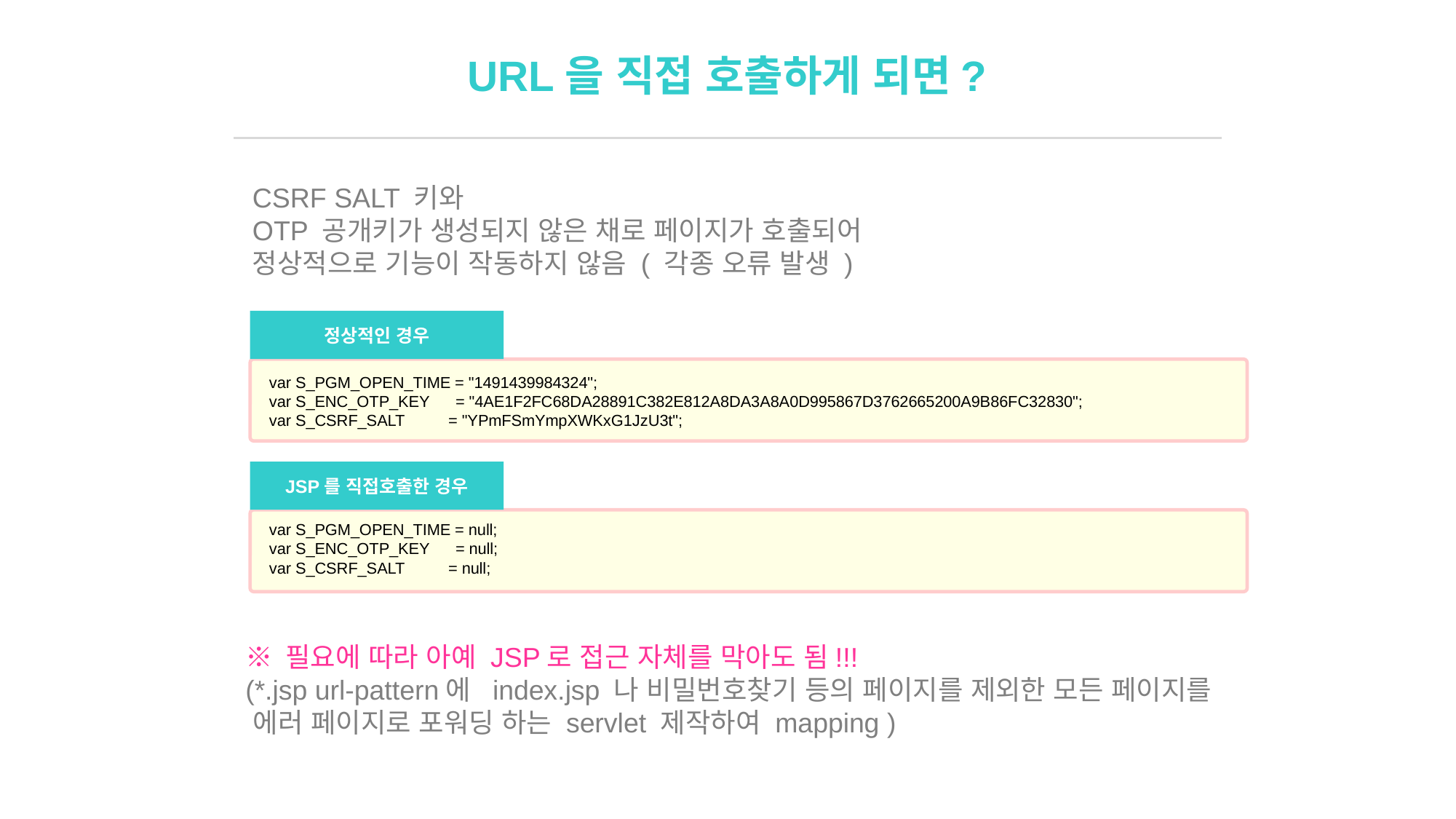

URL을 직접 호출하게 되면?
CSRF SALT 키와
OTP 공개키가 생성되지 않은 채로 페이지가 호출되어
정상적으로 기능이 작동하지 않음 ( 각종 오류 발생 )
정상적인 경우

var S_PGM_OPEN_TIME = "1491439984324";
var S_ENC_OTP_KEY      = "4AE1F2FC68DA28891C382E812A8DA3A8A0D995867D3762665200A9B86FC32830";
var S_CSRF_SALT          = "YPmFSmYmpXWKxG1JzU3t";
JSP를 직접호출한 경우

var S_PGM_OPEN_TIME = null;
var S_ENC_OTP_KEY      = null;
var S_CSRF_SALT          = null;
※ 필요에 따라 아예 JSP로 접근 자체를 막아도 됨!!!
(*.jsp url-pattern에  index.jsp 나 비밀번호찾기 등의 페이지를 제외한 모든 페이지를
 에러 페이지로 포워딩 하는 servlet 제작하여 mapping )